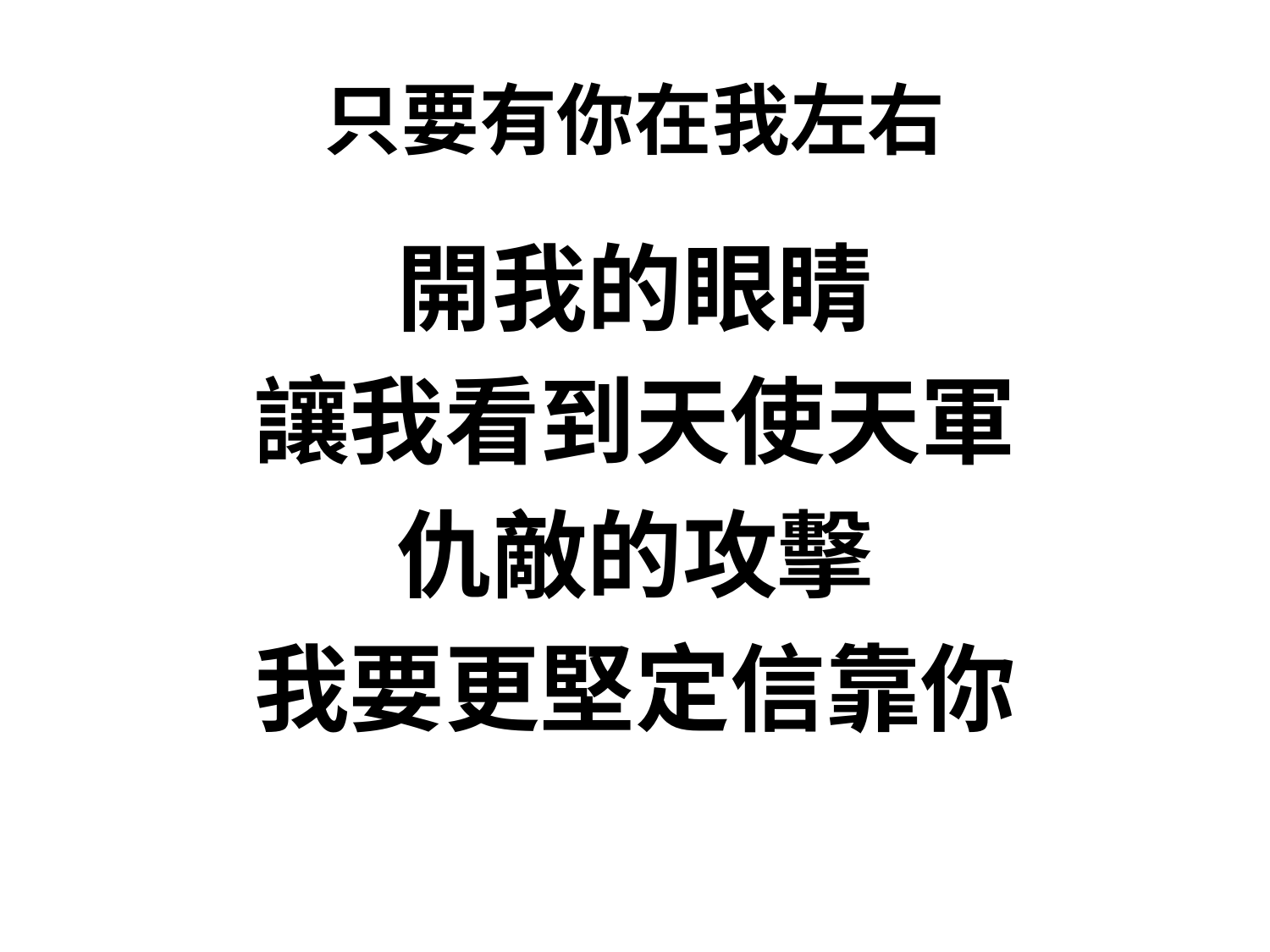

# 只要有你在我左右
開我的眼睛
讓我看到天使天軍
仇敵的攻擊
我要更堅定信靠你